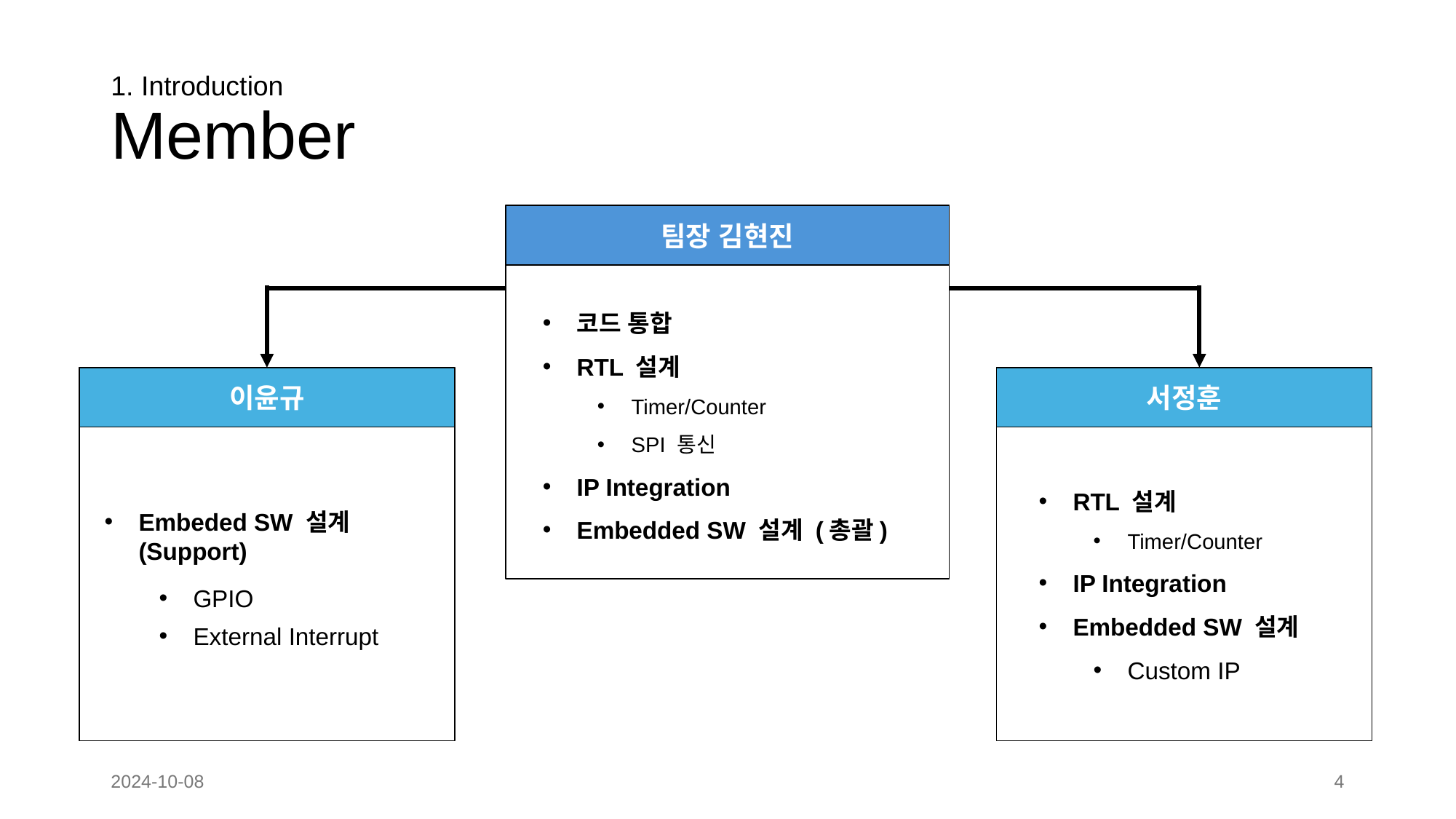

# 1. Introduction Member

팀장 김현진
코드 통합
RTL 설계
Timer/Counter
SPI 통신
IP Integration
Embedded SW 설계 (총괄)

이윤규

서정훈
RTL 설계
Timer/Counter
IP Integration
Embedded SW 설계
Custom IP
Embeded SW 설계(Support)
GPIO
External Interrupt
2024-10-08
4